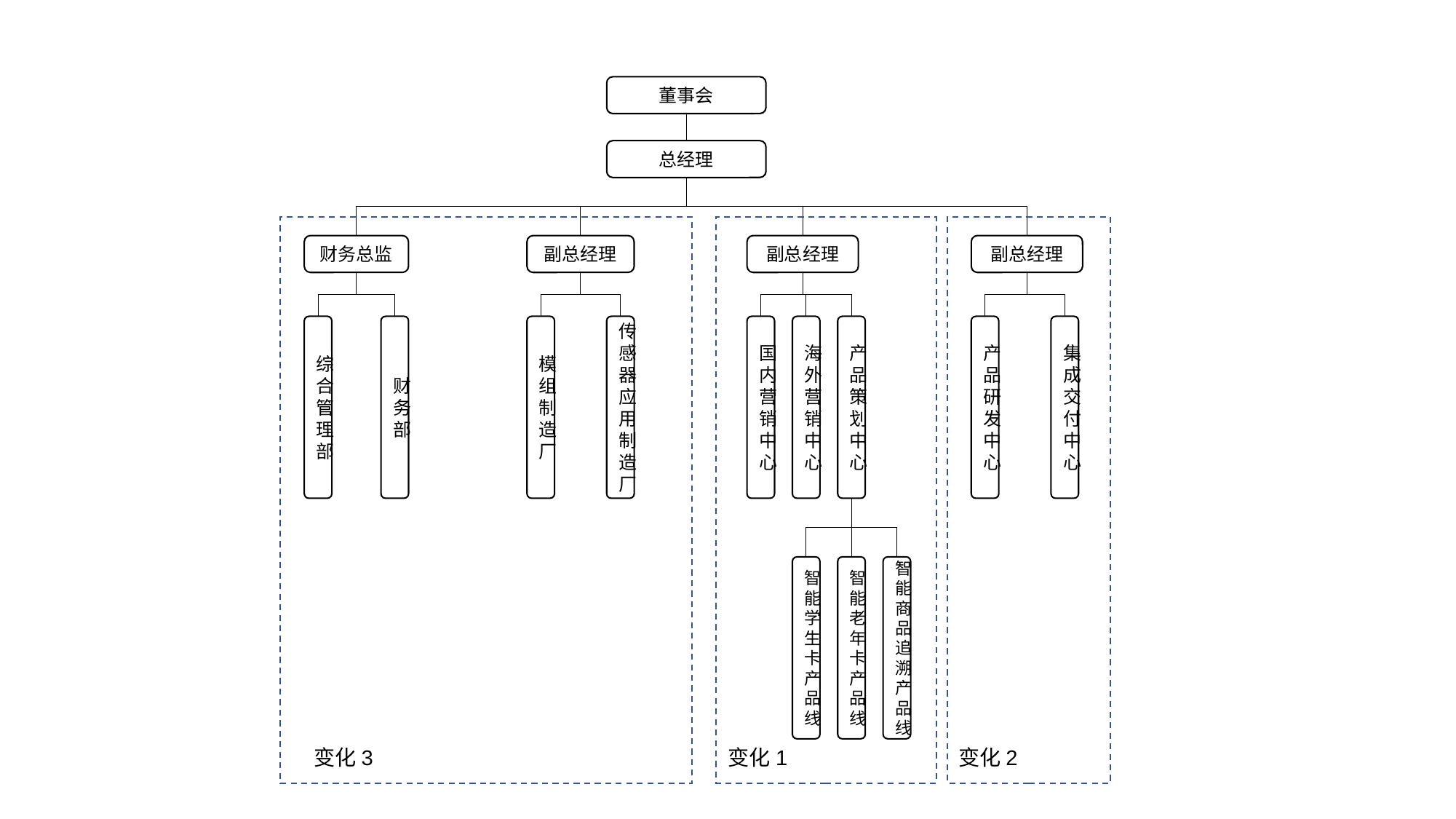

董事会
总经理

副总经理
副总经理
财务总监
副总经理
综合管理部
财务部
模组制造厂
传感器应用制造厂
国内营销中心
海外营销中心
产品策划中心
产品研发中心
集成交付中心
智能学生卡产品线
智能老年卡产品线
智能商品追溯产品线
变化3
变化2
变化1